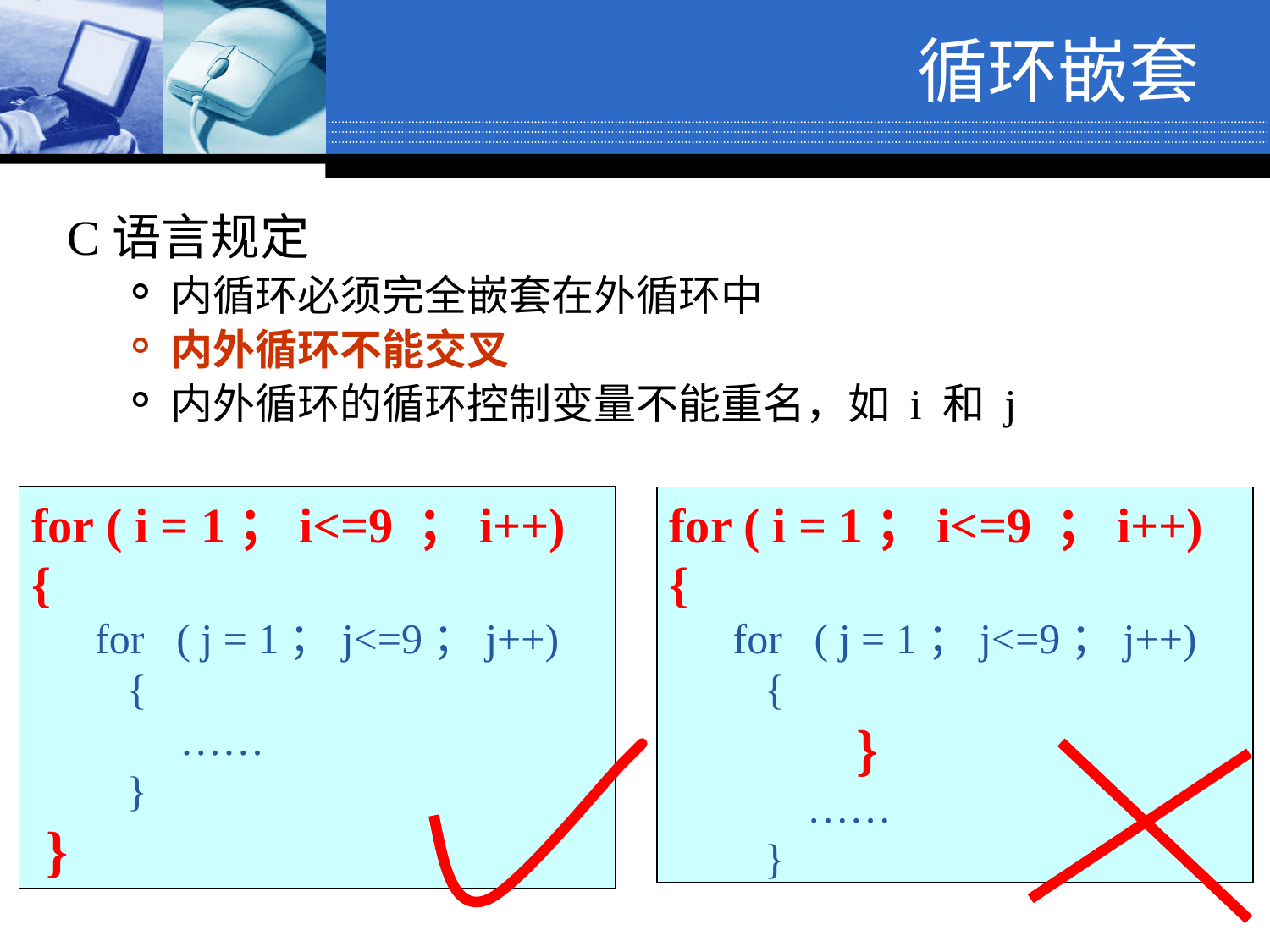

# 循环嵌套
C语言规定
内循环必须完全嵌套在外循环中
内外循环不能交叉
内外循环的循环控制变量不能重名，如 i 和 j

for ( i = 1；i<=9 ；i++)
{
      for   ( j = 1；j<=9；j++)
         {
              ……
         }
 }
for ( i = 1；i<=9 ；i++)
{
      for   ( j = 1；j<=9；j++)
         {
                 }
             ……
         }